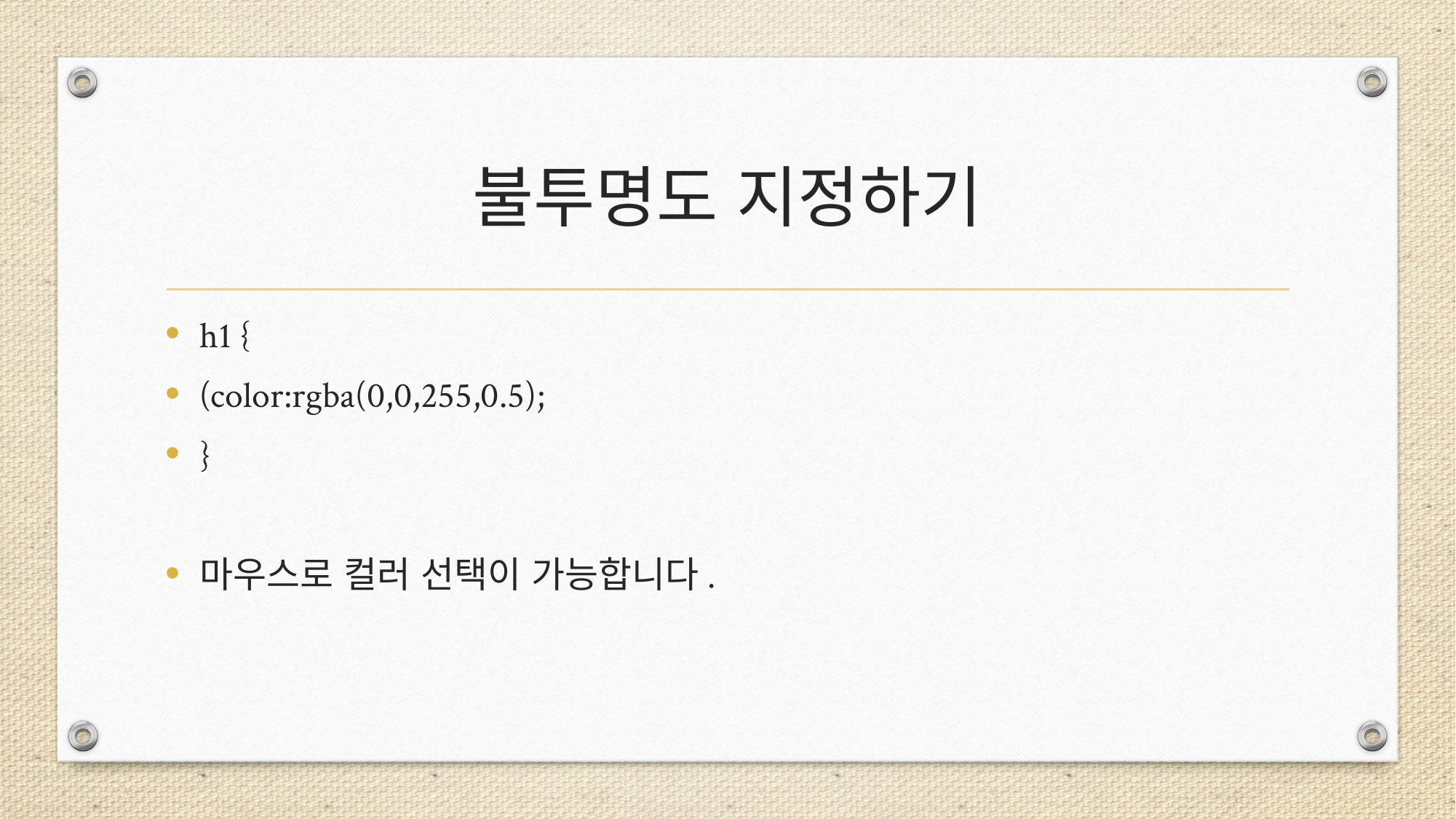

# 불투명도 지정하기
h1 {
(color:rgba(0,0,255,0.5);
}

마우스로 컬러 선택이 가능합니다.